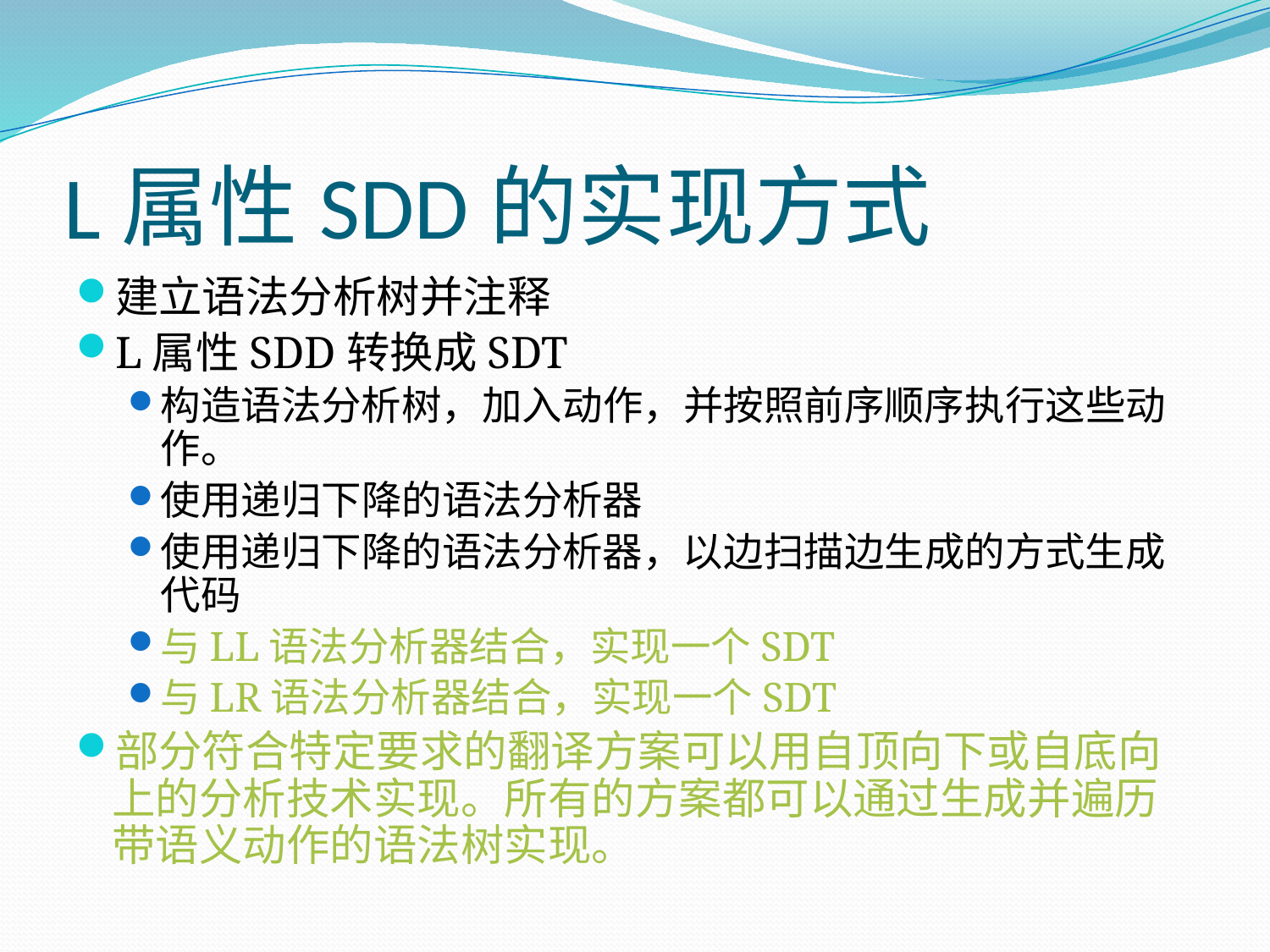

# L属性SDD的实现方式
建立语法分析树并注释
L属性SDD转换成SDT
构造语法分析树，加入动作，并按照前序顺序执行这些动作。
使用递归下降的语法分析器
使用递归下降的语法分析器，以边扫描边生成的方式生成代码
与LL语法分析器结合，实现一个SDT
与LR语法分析器结合，实现一个SDT
部分符合特定要求的翻译方案可以用自顶向下或自底向上的分析技术实现。所有的方案都可以通过生成并遍历带语义动作的语法树实现。